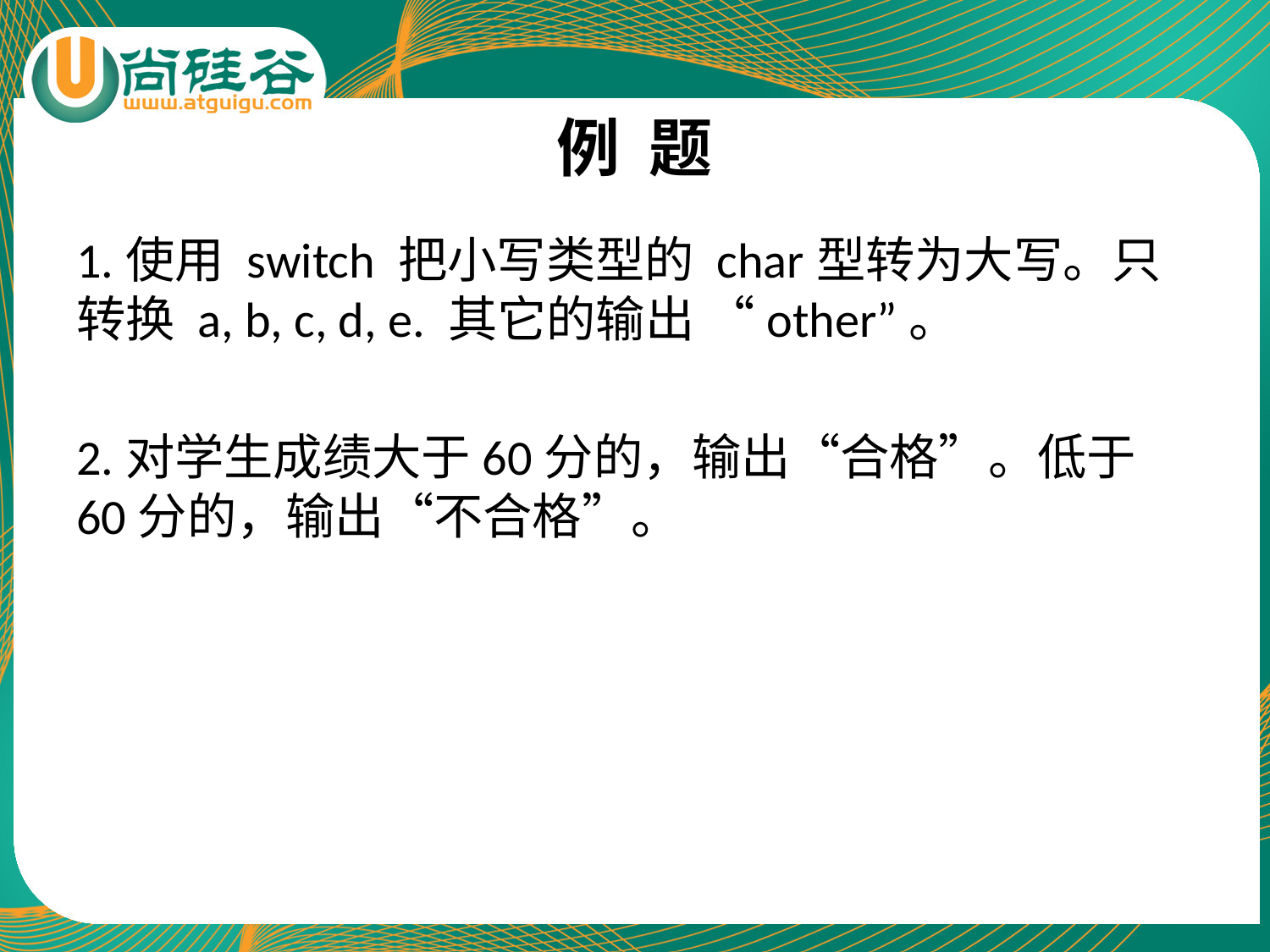

# 例  题
1.使用 switch 把小写类型的 char型转为大写。只转换 a, b, c, d, e. 其它的输出 “other”。

2.对学生成绩大于60分的，输出“合格”。低于60分的，输出“不合格”。